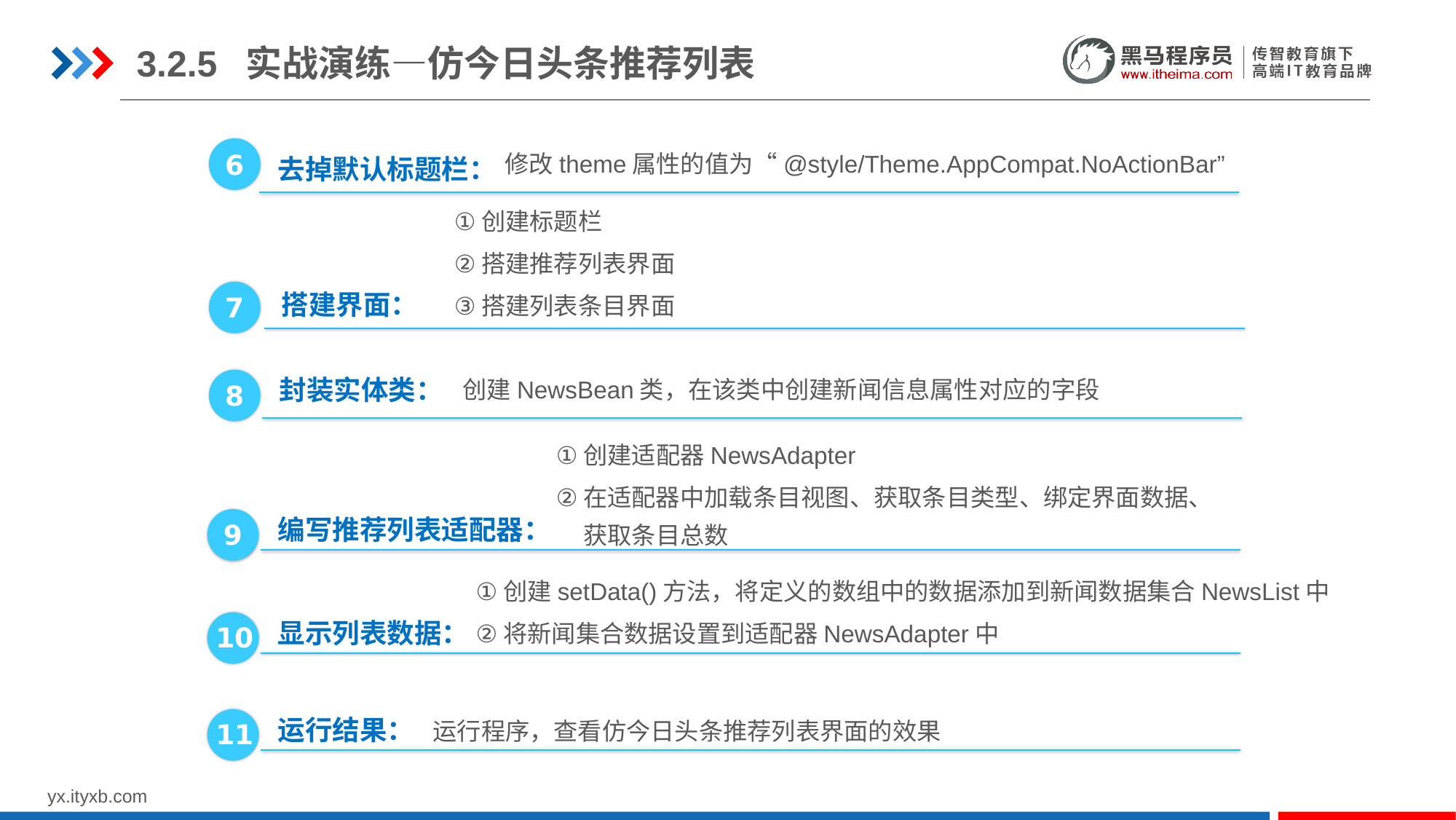

3.2.5	实战演练—仿今日头条推荐列表
修改theme属性的值为“@style/Theme.AppCompat.NoActionBar”
去掉默认标题栏：

6
创建标题栏
搭建推荐列表界面
搭建列表条目界面

搭建界面：
7
封装实体类：
创建NewsBean类，在该类中创建新闻信息属性对应的字段

8
创建适配器NewsAdapter
在适配器中加载条目视图、获取条目类型、绑定界面数据、获取条目总数
编写推荐列表适配器：

9
创建setData()方法，将定义的数组中的数据添加到新闻数据集合NewsList中
将新闻集合数据设置到适配器NewsAdapter中
显示列表数据：

10
运行结果：
运行程序，查看仿今日头条推荐列表界面的效果

11